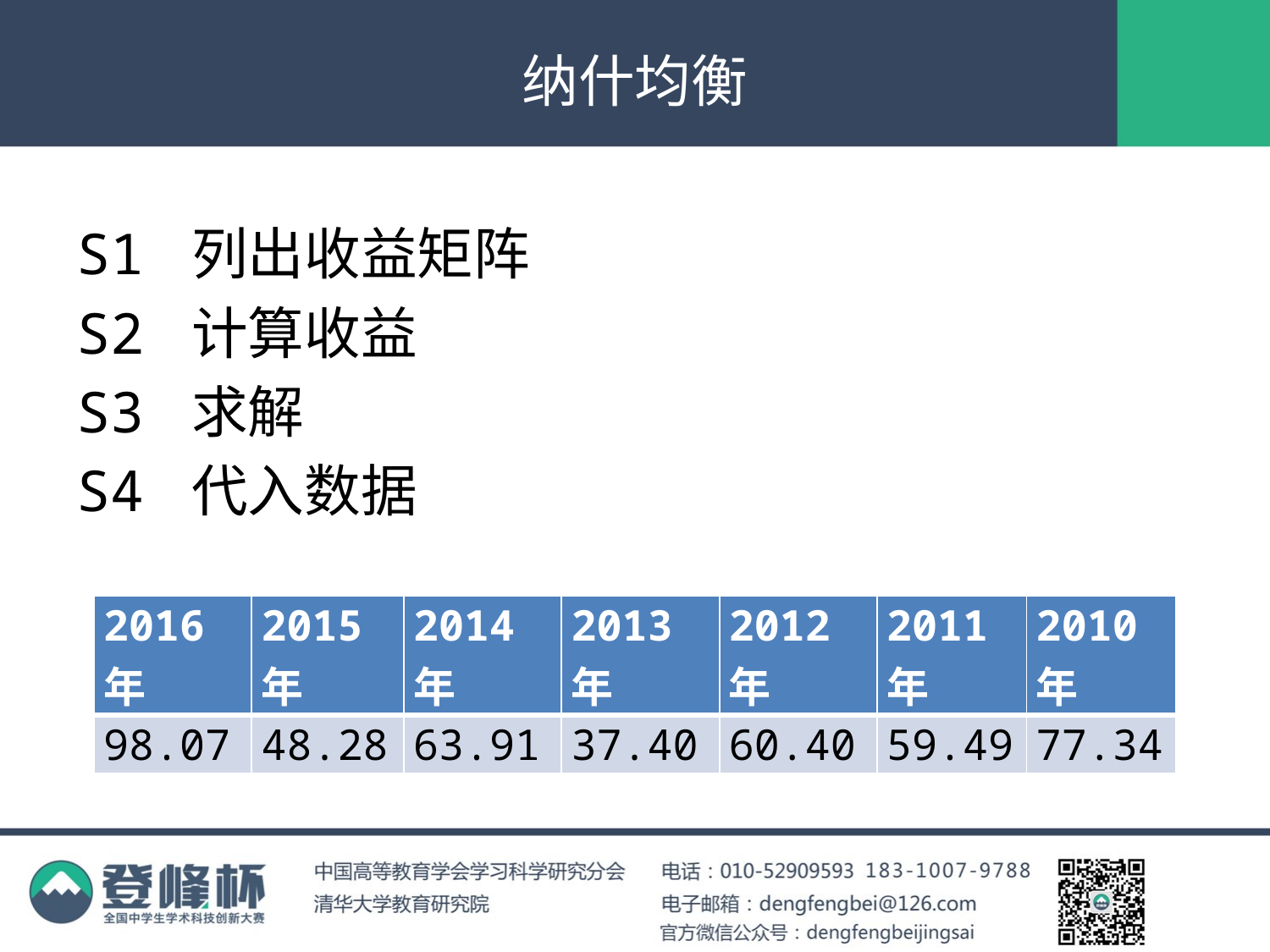

# 纳什均衡
S1 列出收益矩阵
S2 计算收益
S3 求解
S4 代入数据
| 2016年 | 2015年 | 2014年 | 2013年 | 2012年 | 2011年 | 2010年 |
| --- | --- | --- | --- | --- | --- | --- |
| 98.07 | 48.28 | 63.91 | 37.40 | 60.40 | 59.49 | 77.34 |